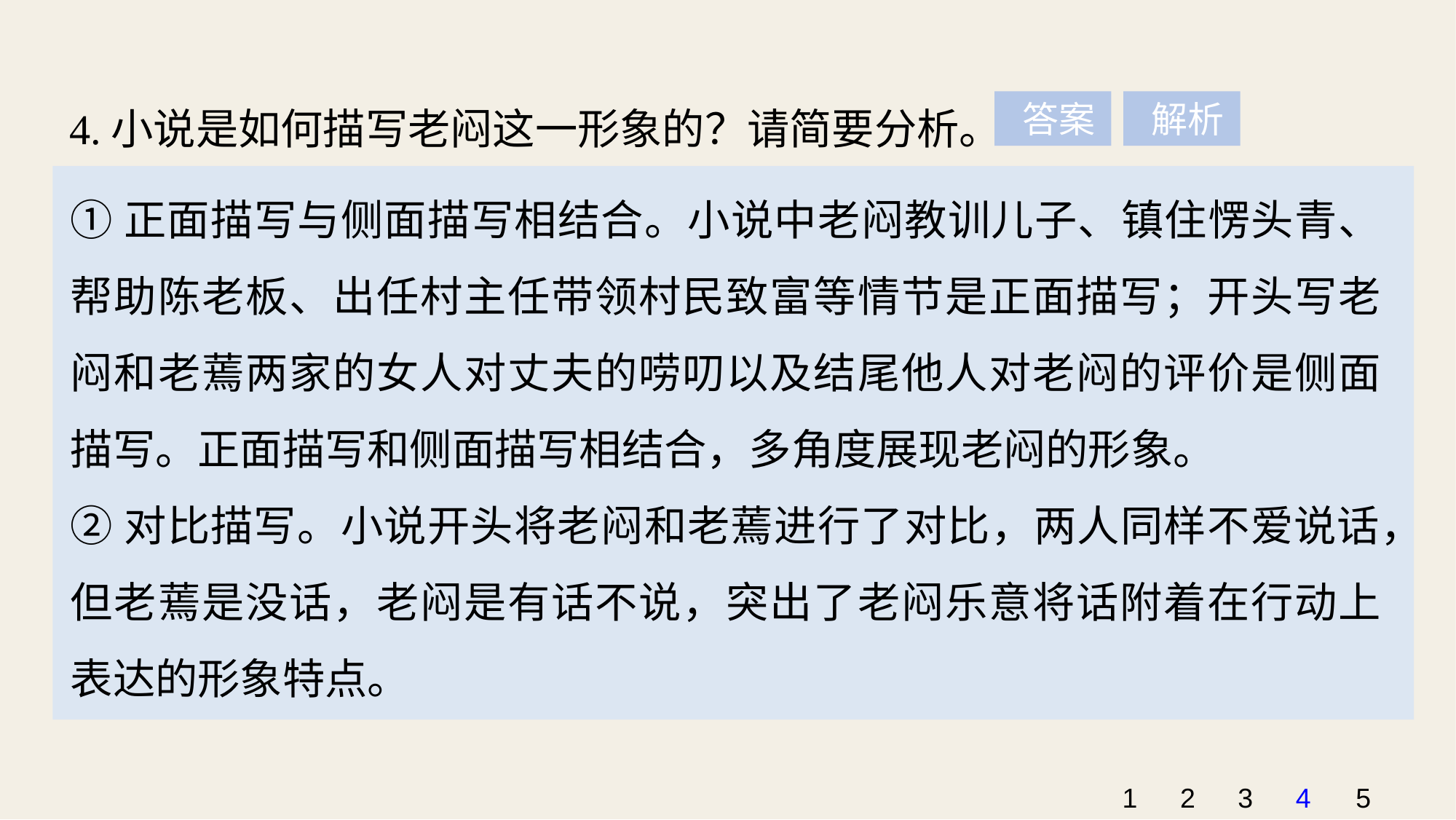

4.小说是如何描写老闷这一形象的？请简要分析。
 答案
 解析
①正面描写与侧面描写相结合。小说中老闷教训儿子、镇住愣头青、帮助陈老板、出任村主任带领村民致富等情节是正面描写；开头写老闷和老蔫两家的女人对丈夫的唠叨以及结尾他人对老闷的评价是侧面描写。正面描写和侧面描写相结合，多角度展现老闷的形象。
②对比描写。小说开头将老闷和老蔫进行了对比，两人同样不爱说话，但老蔫是没话，老闷是有话不说，突出了老闷乐意将话附着在行动上表达的形象特点。

1
2
3
4
5